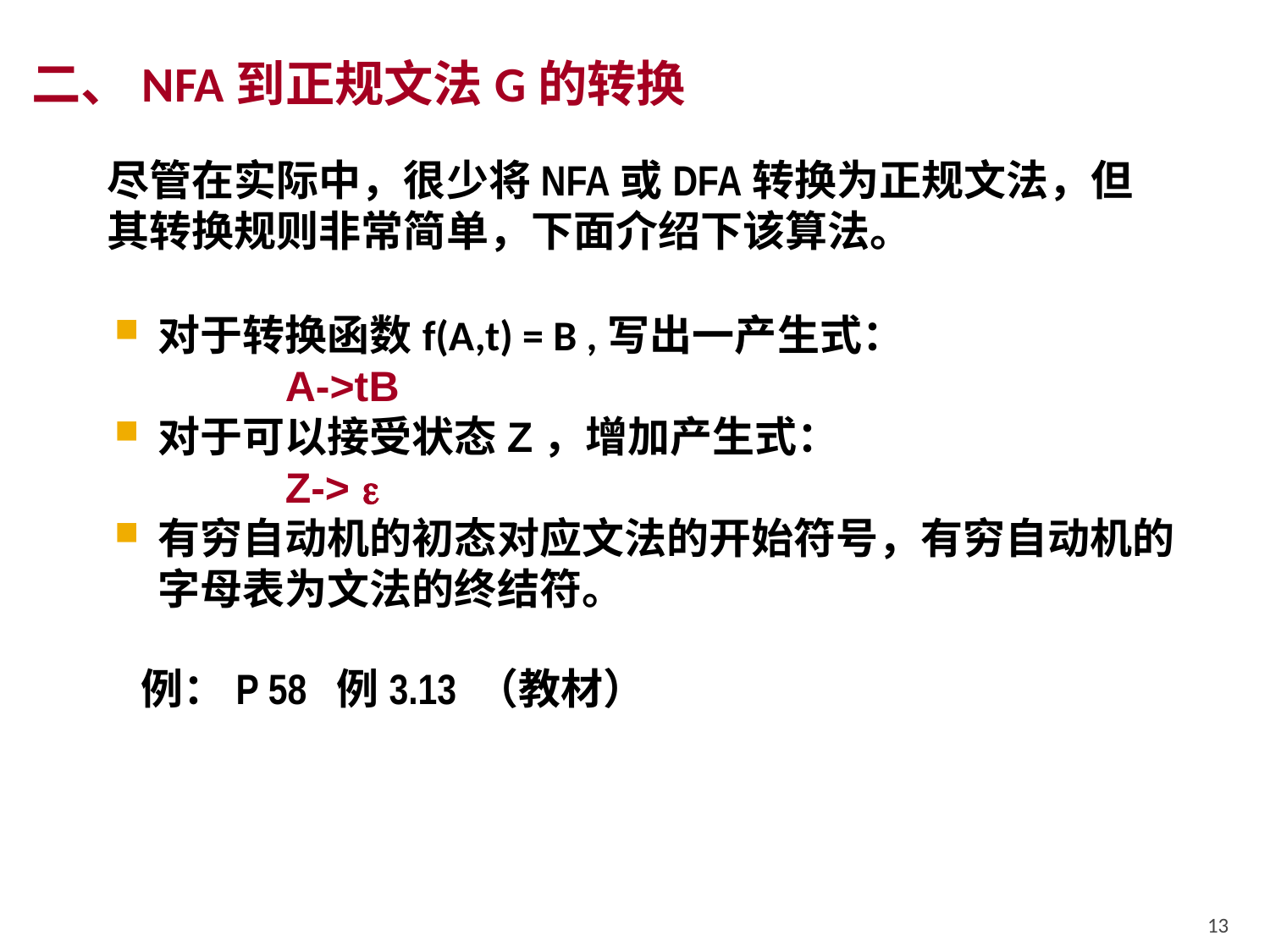

二、NFA到正规文法G的转换
尽管在实际中，很少将NFA或DFA转换为正规文法，但其转换规则非常简单，下面介绍下该算法。
对于转换函数f(A,t) = B ,写出一产生式：
		A->tB
对于可以接受状态Z，增加产生式：
		Z-> ε
有穷自动机的初态对应文法的开始符号，有穷自动机的字母表为文法的终结符。

例：P 58  例3.13 （教材）
13